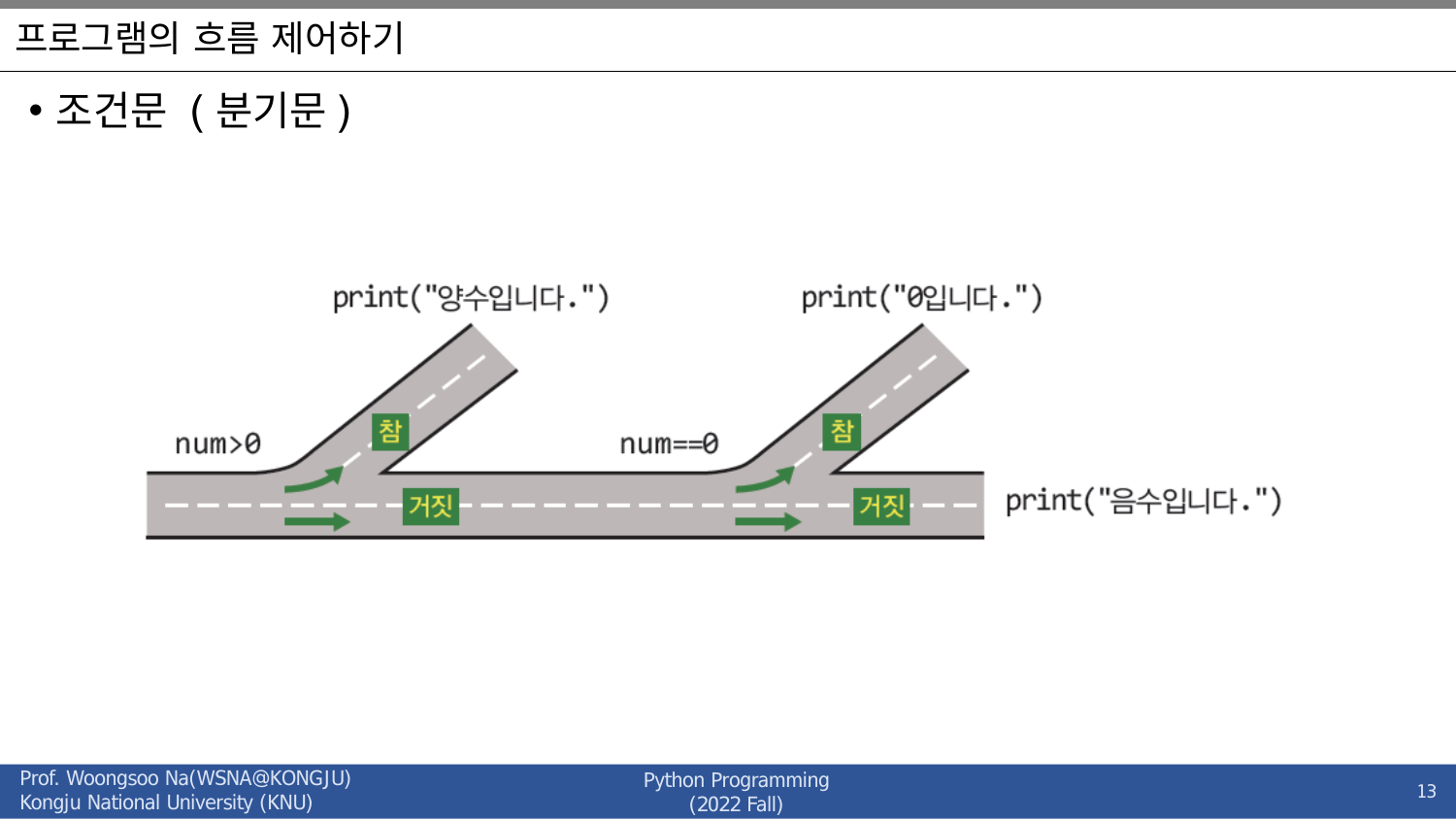

# 프로그램의 흐름 제어하기
조건문 (분기문)

13